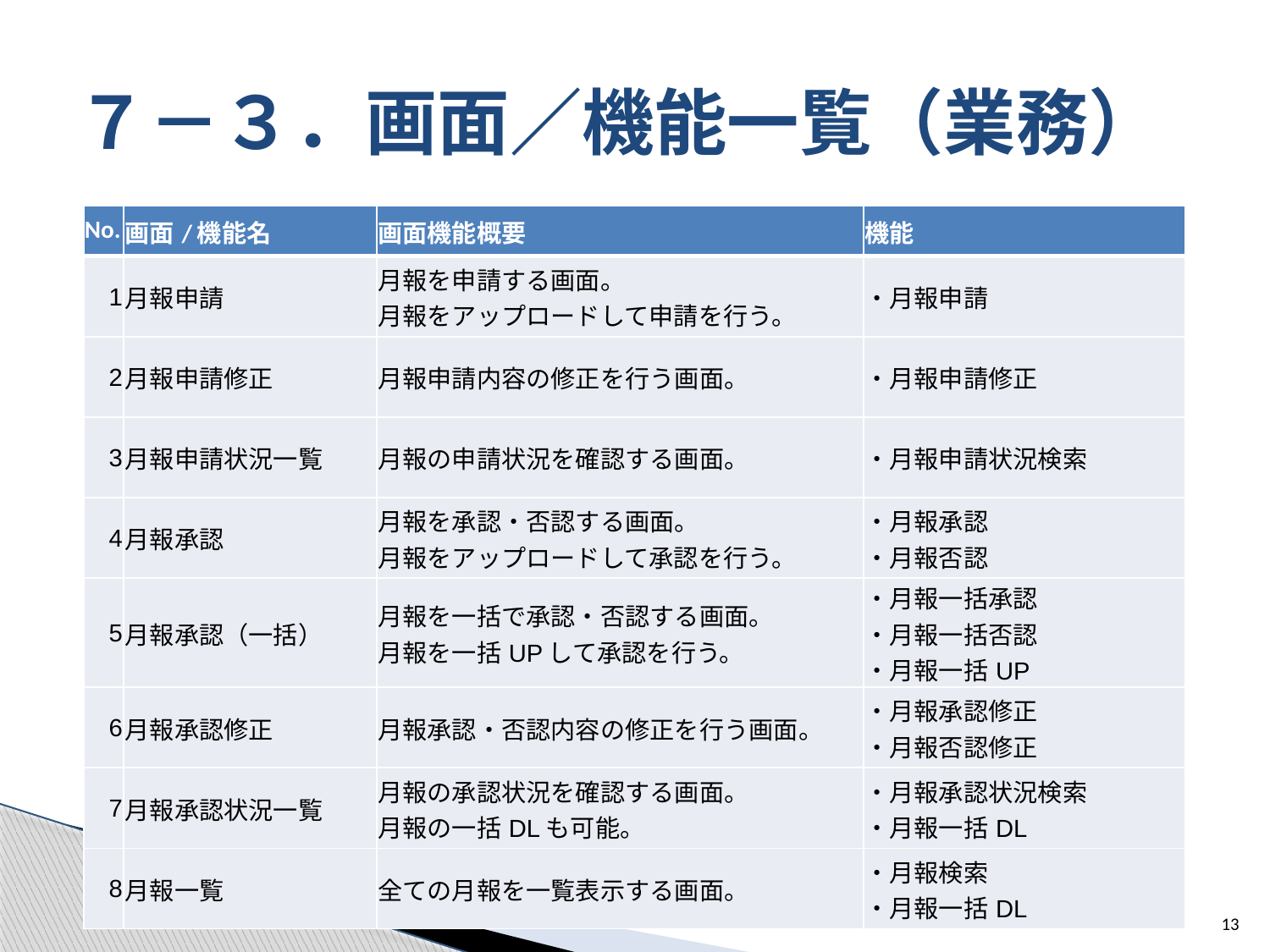

# ７－３．画面／機能一覧（業務）
| No. | 画面/機能名 | 画面機能概要 | 機能 |
| --- | --- | --- | --- |
| 1 | 月報申請 | 月報を申請する画面。 月報をアップロードして申請を行う。 | ・月報申請 |
| 2 | 月報申請修正 | 月報申請内容の修正を行う画面。 | ・月報申請修正 |
| 3 | 月報申請状況一覧 | 月報の申請状況を確認する画面。 | ・月報申請状況検索 |
| 4 | 月報承認 | 月報を承認・否認する画面。 月報をアップロードして承認を行う。 | ・月報承認 ・月報否認 |
| 5 | 月報承認（一括） | 月報を一括で承認・否認する画面。 月報を一括UPして承認を行う。 | ・月報一括承認 ・月報一括否認 ・月報一括UP |
| 6 | 月報承認修正 | 月報承認・否認内容の修正を行う画面。 | ・月報承認修正 ・月報否認修正 |
| 7 | 月報承認状況一覧 | 月報の承認状況を確認する画面。 月報の一括DLも可能。 | ・月報承認状況検索 ・月報一括DL |
| 8 | 月報一覧 | 全ての月報を一覧表示する画面。 | ・月報検索 ・月報一括DL |
13